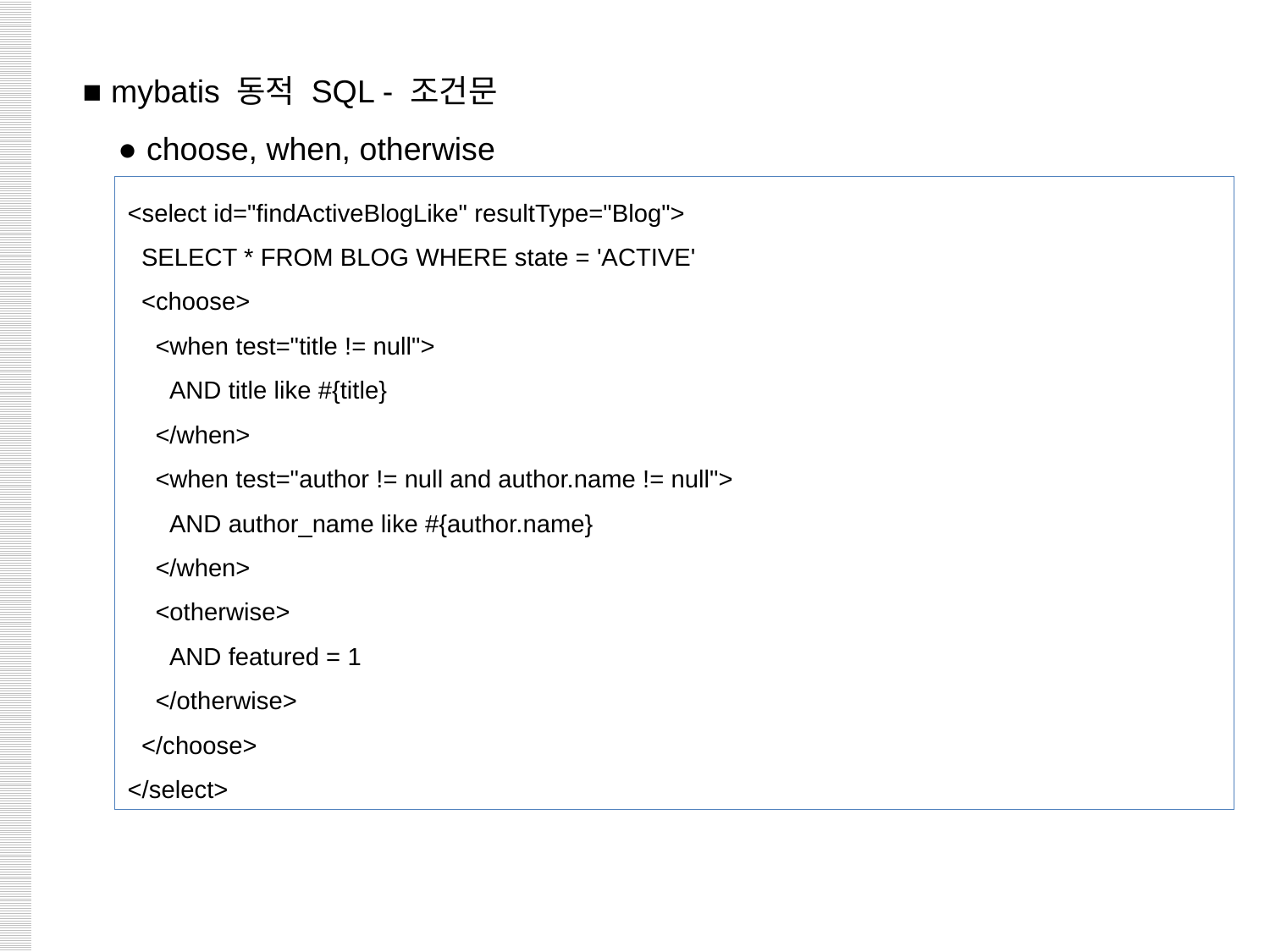

■ mybatis 동적 SQL - 조건문
    ● choose, when, otherwise
<select id="findActiveBlogLike" resultType="Blog">
  SELECT * FROM BLOG WHERE state = 'ACTIVE'
  <choose>
    <when test="title != null">
      AND title like #{title}
    </when>
    <when test="author != null and author.name != null">
      AND author_name like #{author.name}
    </when>
    <otherwise>
      AND featured = 1
    </otherwise>
  </choose>
</select>